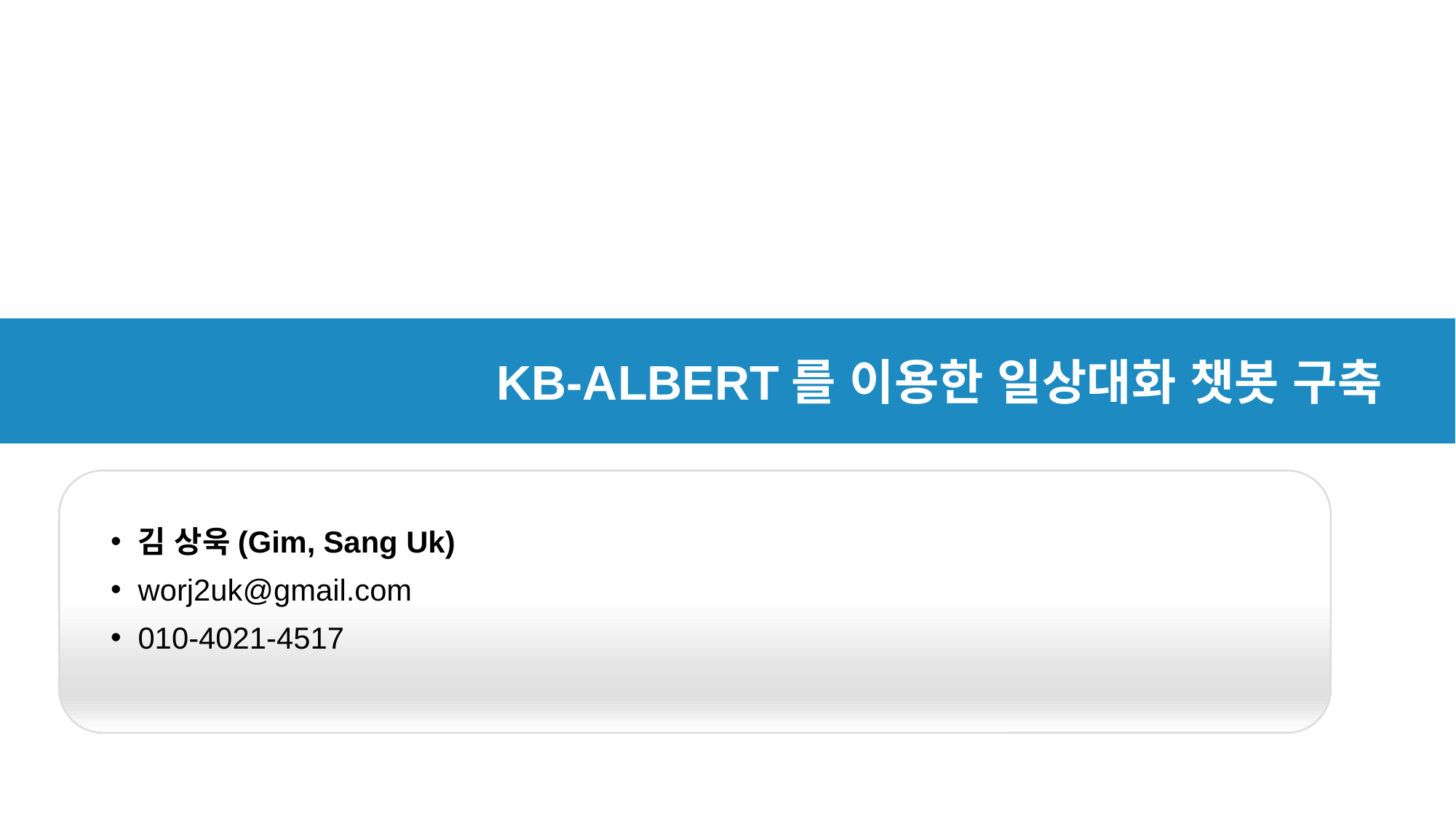

KB-ALBERT를 이용한 일상대화 챗봇 구축

김 상욱(Gim, Sang Uk)
worj2uk@gmail.com
010-4021-4517